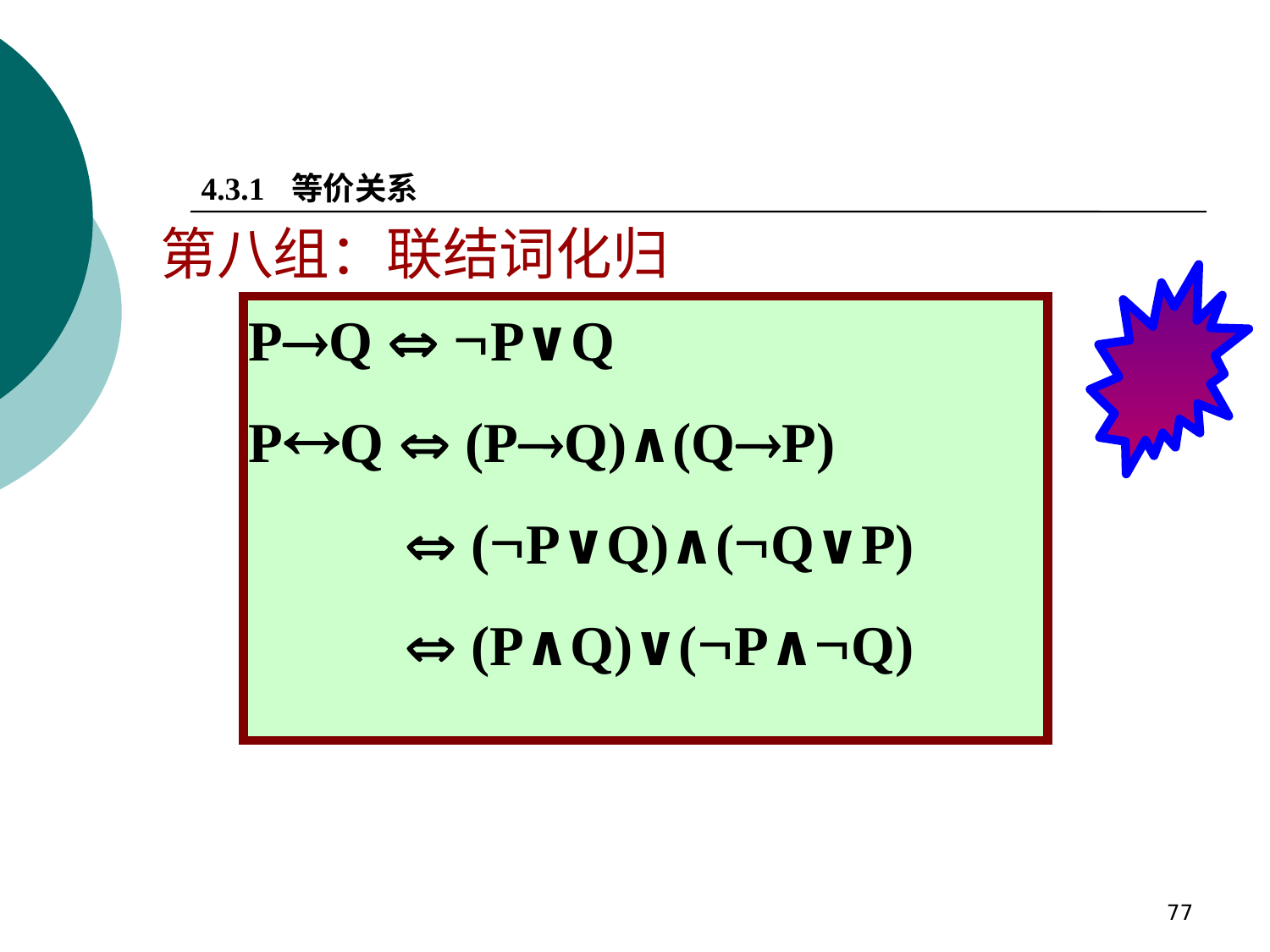

4.3.1 等价关系
第八组：联结词化归
P→Q ⇔ ¬P∨Q
P↔Q ⇔ (P→Q)∧(Q→P)
           ⇔ (¬P∨Q)∧(¬Q∨P)
           ⇔ (P∧Q)∨(¬P∧¬Q)

77